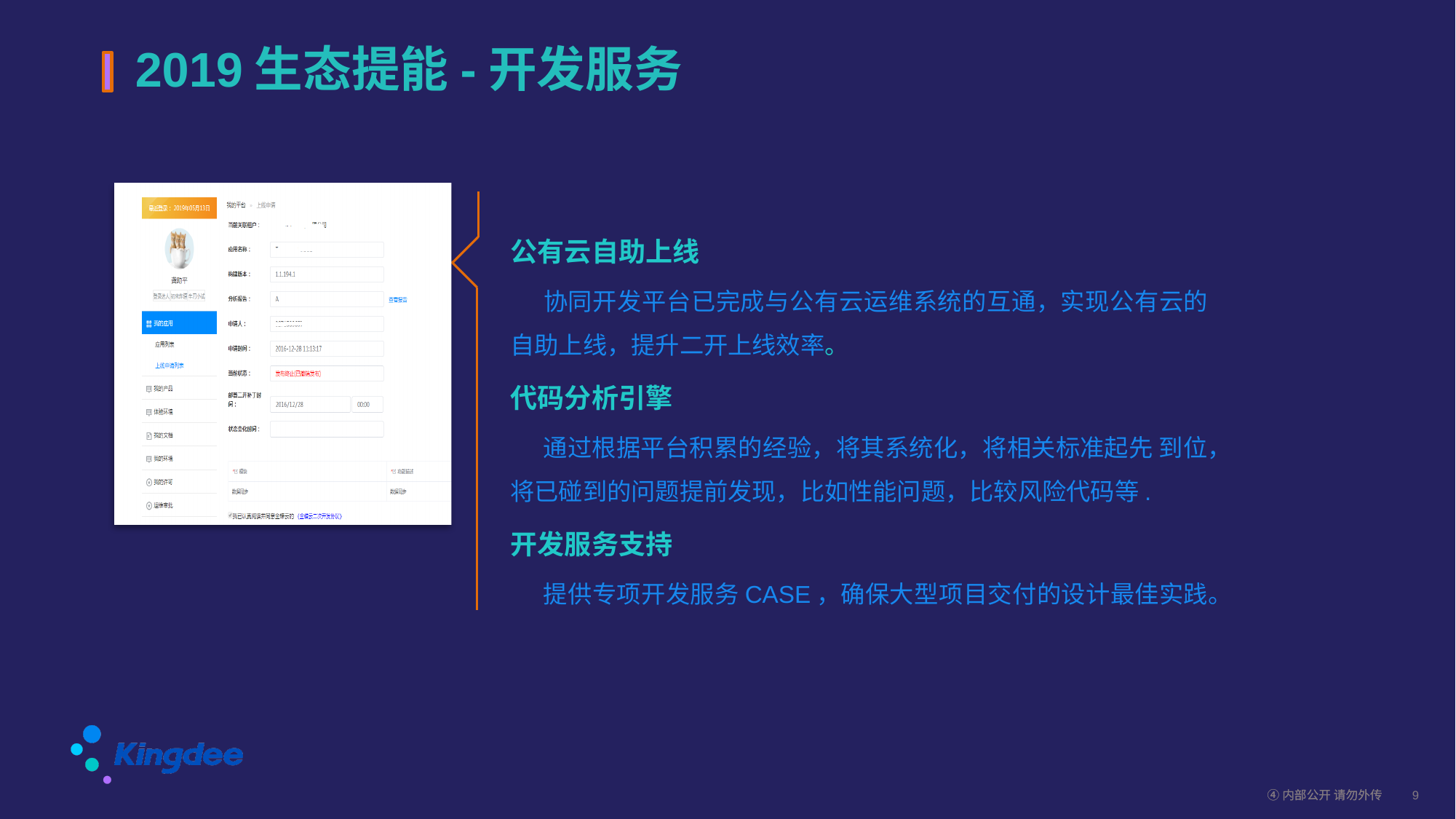

# 2019生态提能-开发服务

公有云自助上线
　　协同开发平台已完成与公有云运维系统的互通，实现公有云的自助上线，提升二开上线效率。
代码分析引擎
　　通过根据平台积累的经验，将其系统化，将相关标准起先 到位，将已碰到的问题提前发现，比如性能问题，比较风险代码等.
开发服务支持
　　提供专项开发服务CASE，确保大型项目交付的设计最佳实践。